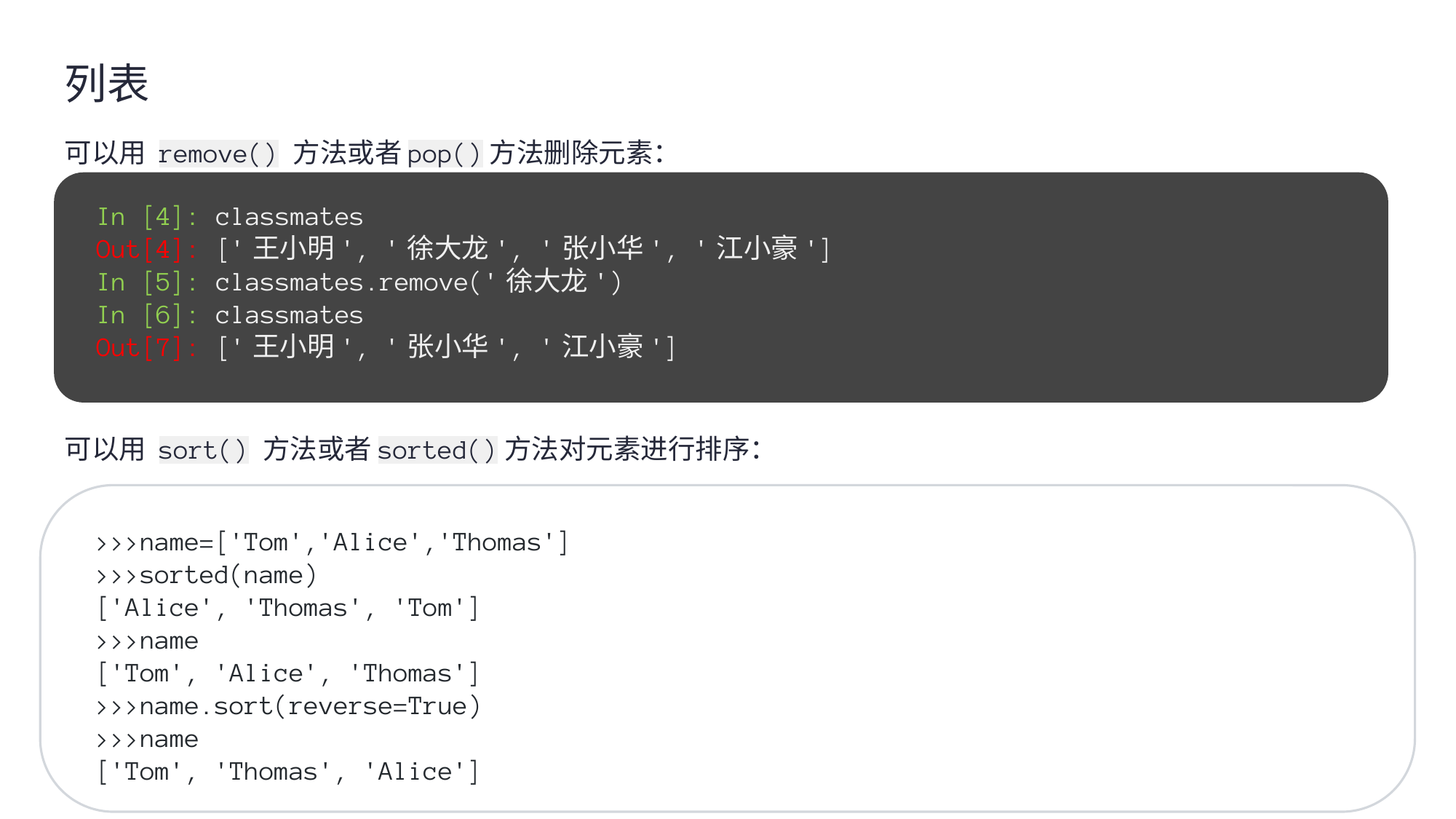

列表
可以用 remove() 方法或者pop()方法删除元素：
In [4]: classmates
Out[4]: ['王小明', '徐大龙', '张小华', '江小豪']
In [5]: classmates.remove('徐大龙')
In [6]: classmates
Out[7]: ['王小明', '张小华', '江小豪']

可以用 sort() 方法或者sorted()方法对元素进行排序：
>>>name=['Tom','Alice','Thomas']
>>>sorted(name)
['Alice', 'Thomas', 'Tom']
>>>name
['Tom', 'Alice', 'Thomas']
>>>name.sort(reverse=True)
>>>name
['Tom', 'Thomas', 'Alice']